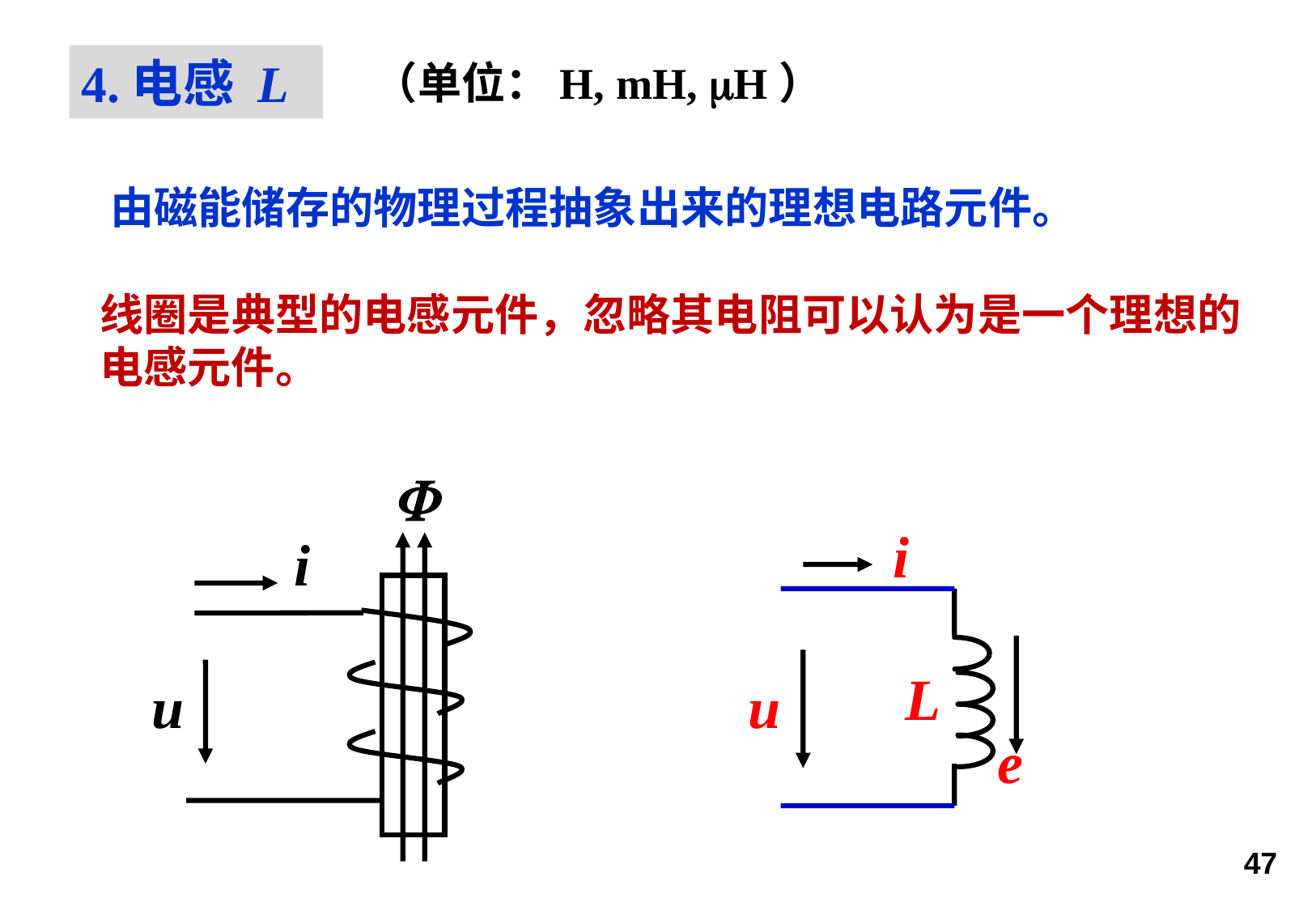

4.电感 L
（单位：H, mH, μH）
由磁能储存的物理过程抽象出来的理想电路元件。
线圈是典型的电感元件，忽略其电阻可以认为是一个理想的电感元件。
Φ
i

u

i

u
e

L